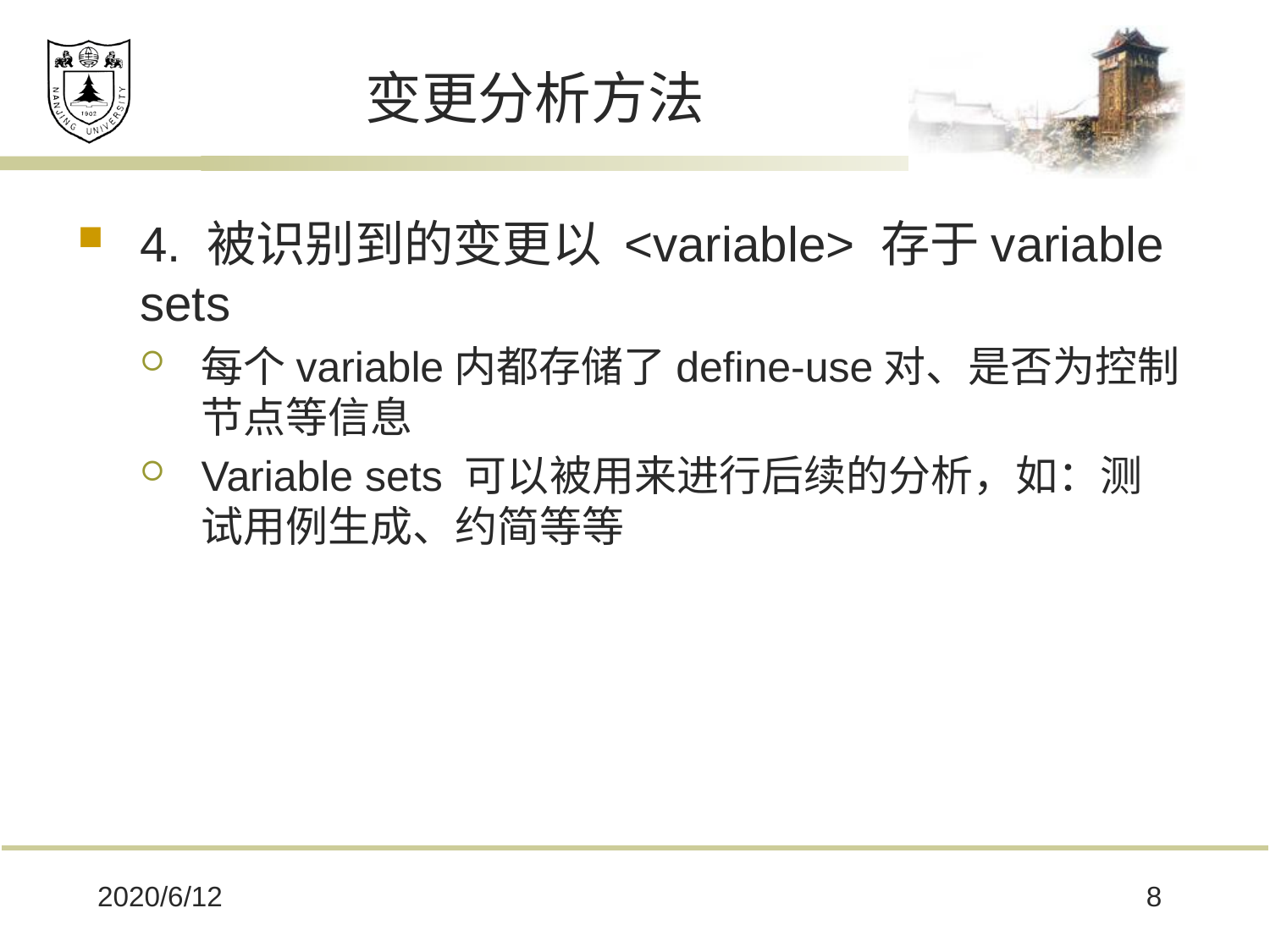

# 变更分析方法
4. 被识别到的变更以 <variable> 存于variable sets
每个variable内都存储了define-use对、是否为控制节点等信息
Variable sets 可以被用来进行后续的分析，如：测试用例生成、约简等等
2020/6/12
8